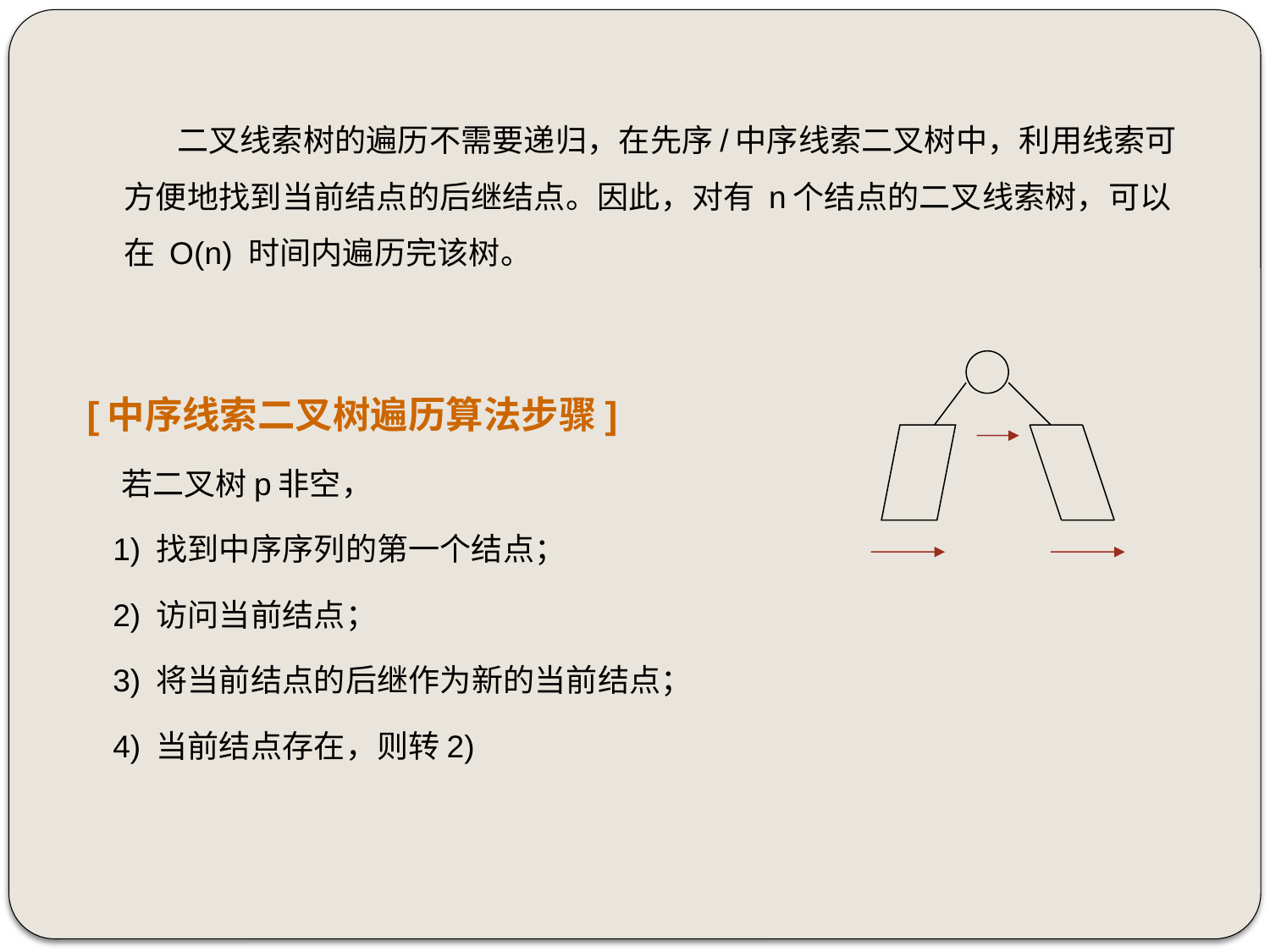

二叉线索树的遍历不需要递归，在先序/中序线索二叉树中，利用线索可方便地找到当前结点的后继结点。因此，对有 n个结点的二叉线索树，可以在 O(n) 时间内遍历完该树。

[中序线索二叉树遍历算法步骤]
    若二叉树p非空，
   1) 找到中序序列的第一个结点；
   2) 访问当前结点；
   3) 将当前结点的后继作为新的当前结点；
   4) 当前结点存在，则转2)